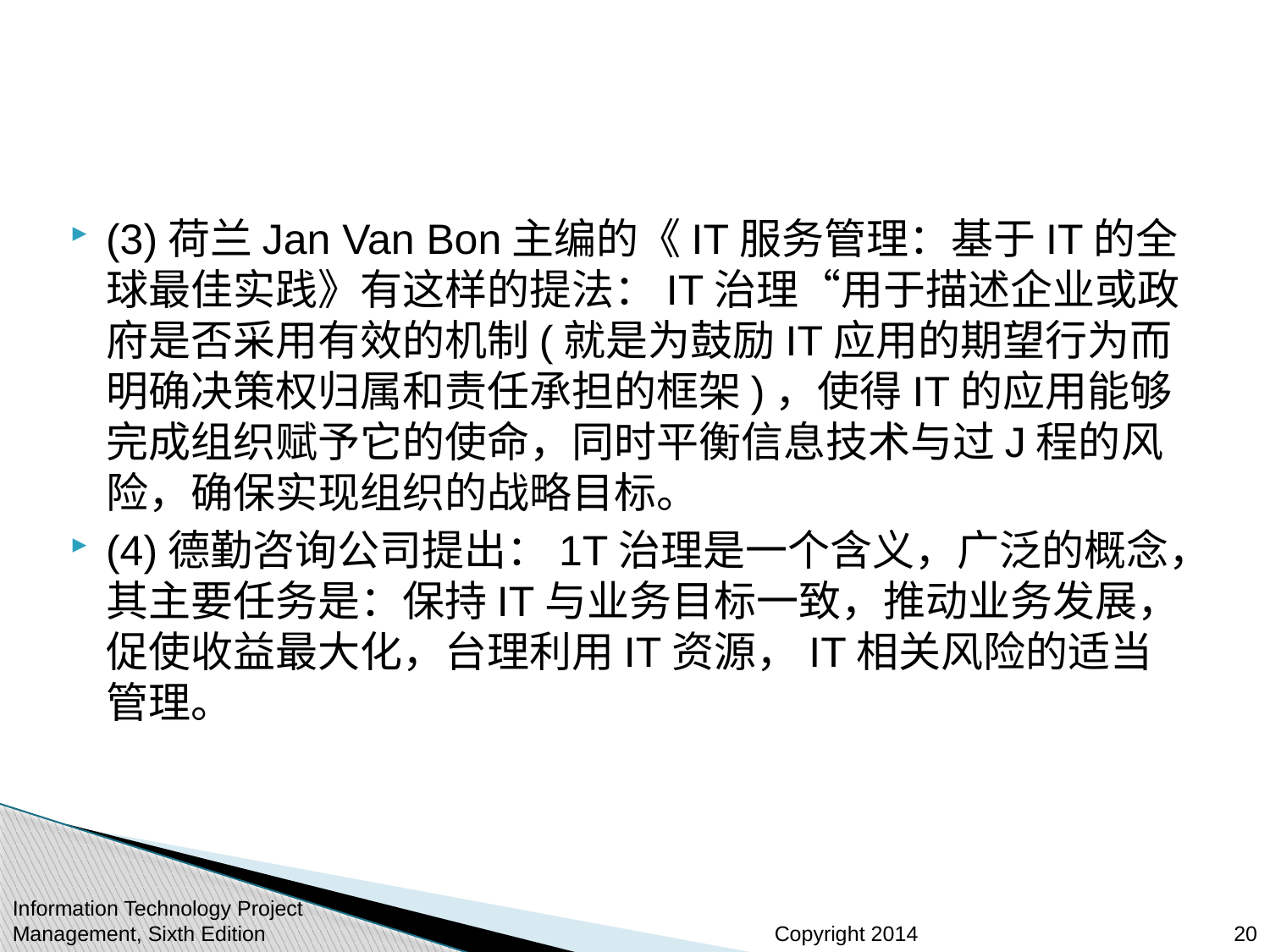

#
(3)荷兰Jan Van Bon主编的《IT服务管理：基于IT的全球最佳实践》有这样的提法：IT治理“用于描述企业或政府是否采用有效的机制(就是为鼓励IT应用的期望行为而明确决策权归属和责任承担的框架)，使得IT的应用能够完成组织赋予它的使命，同时平衡信息技术与过J程的风险，确保实现组织的战略目标。
(4)德勤咨询公司提出：1T治理是一个含义，广泛的概念，其主要任务是：保持IT与业务目标一致，推动业务发展，促使收益最大化，台理利用IT资源，IT相关风险的适当管理。

Information Technology Project Management, Sixth Edition
20